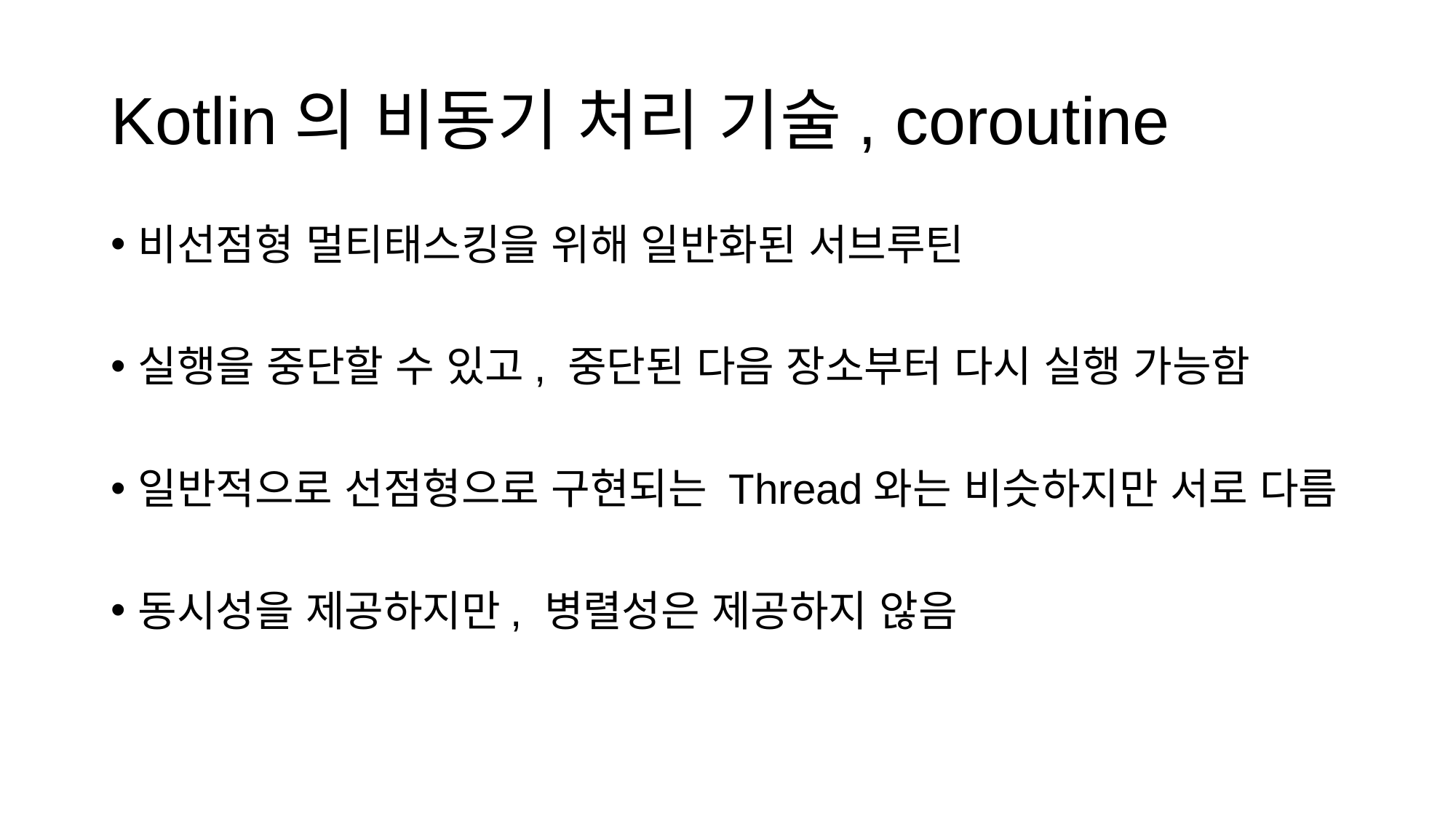

# Kotlin의 비동기 처리 기술, coroutine
비선점형 멀티태스킹을 위해 일반화된 서브루틴

실행을 중단할 수 있고, 중단된 다음 장소부터 다시 실행 가능함

일반적으로 선점형으로 구현되는 Thread와는 비슷하지만 서로 다름

동시성을 제공하지만, 병렬성은 제공하지 않음